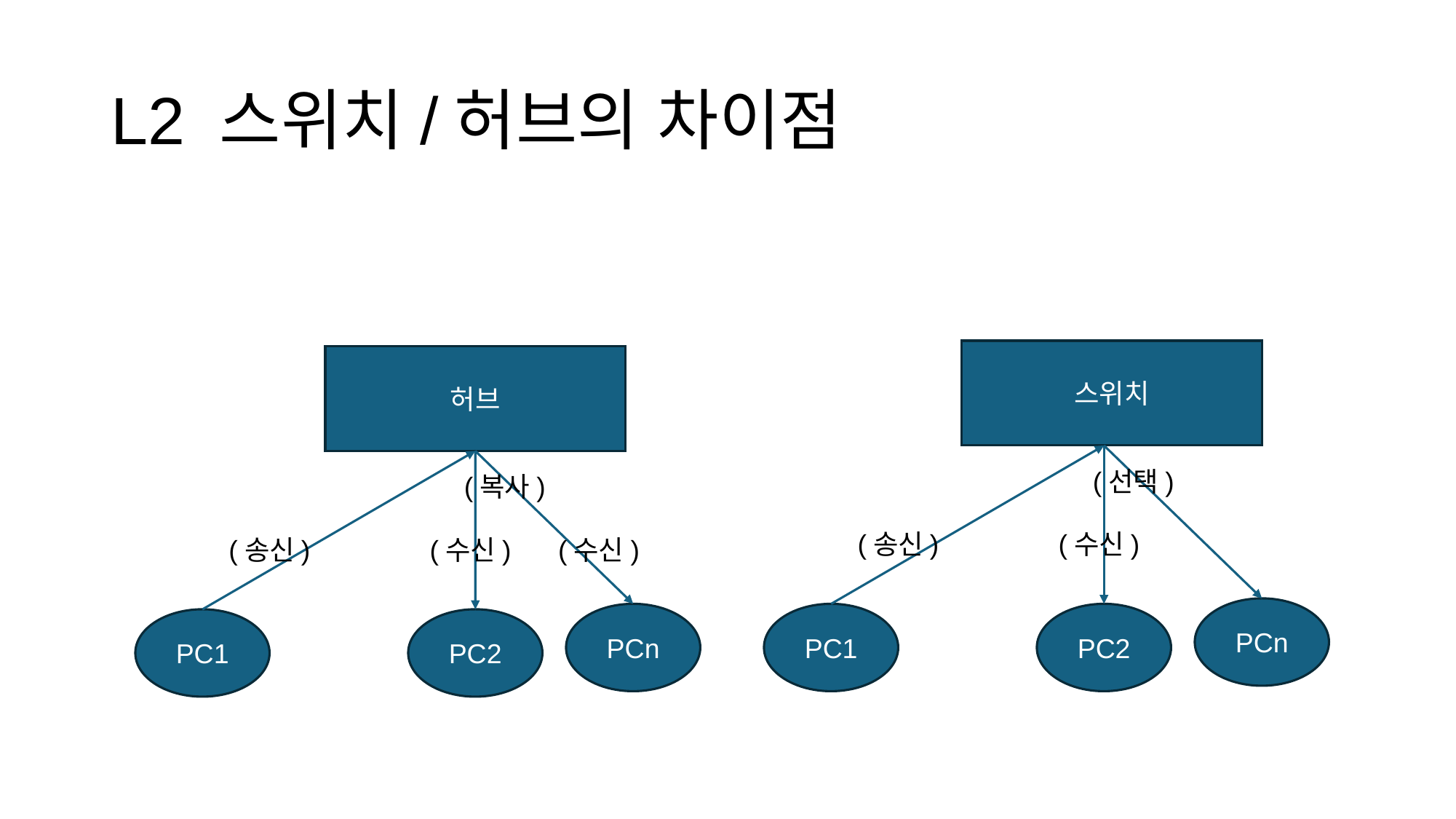

# L2 스위치/허브의 차이점
스위치
허브
(선택)
(복사)
(송신)
(수신)
(송신)
(수신)
(수신)
PCn
PCn
PC1
PC2
PC1
PC2